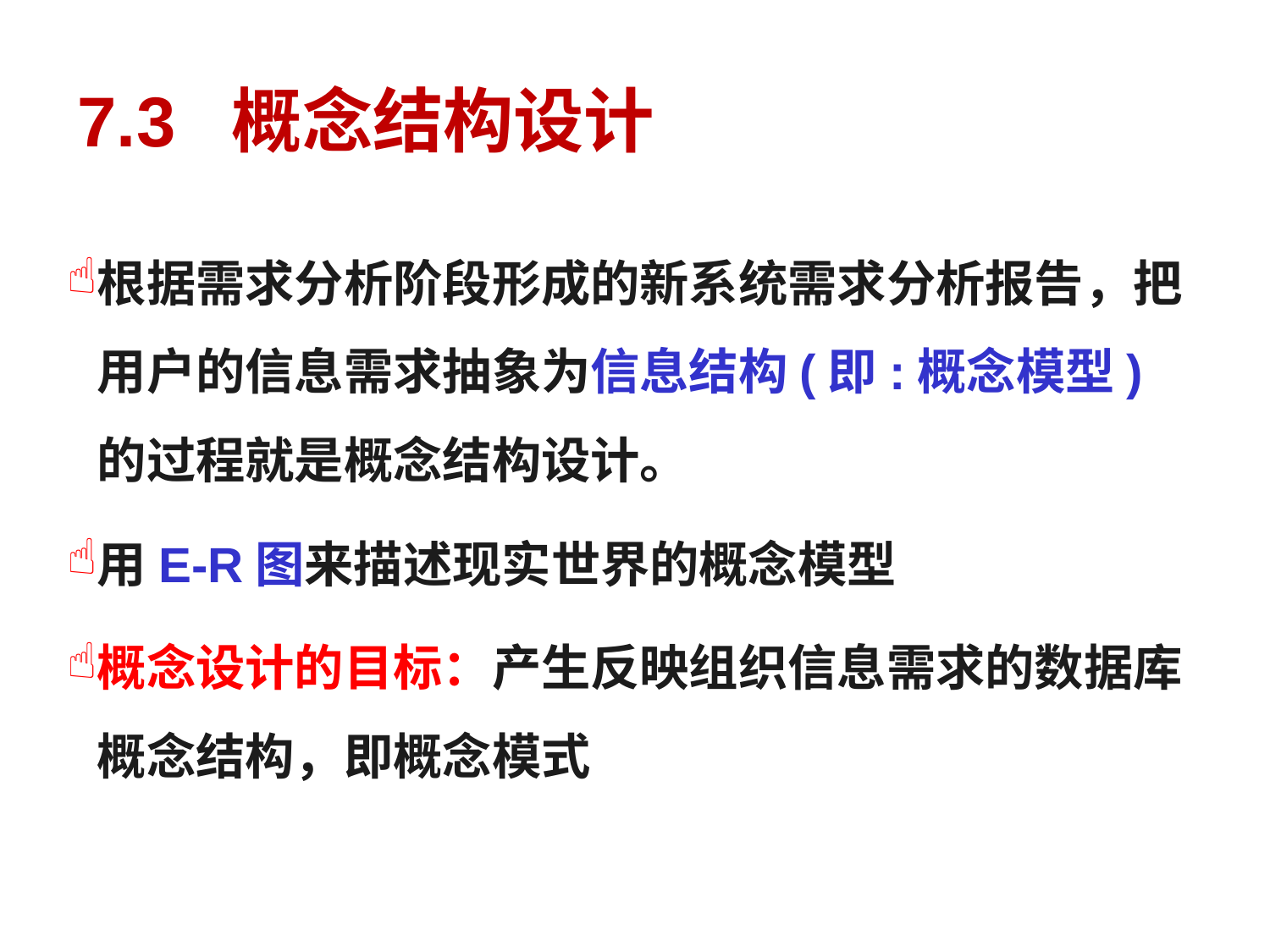

7.3  概念结构设计
根据需求分析阶段形成的新系统需求分析报告，把用户的信息需求抽象为信息结构(即:概念模型)的过程就是概念结构设计。
用E-R图来描述现实世界的概念模型
概念设计的目标：产生反映组织信息需求的数据库概念结构，即概念模式